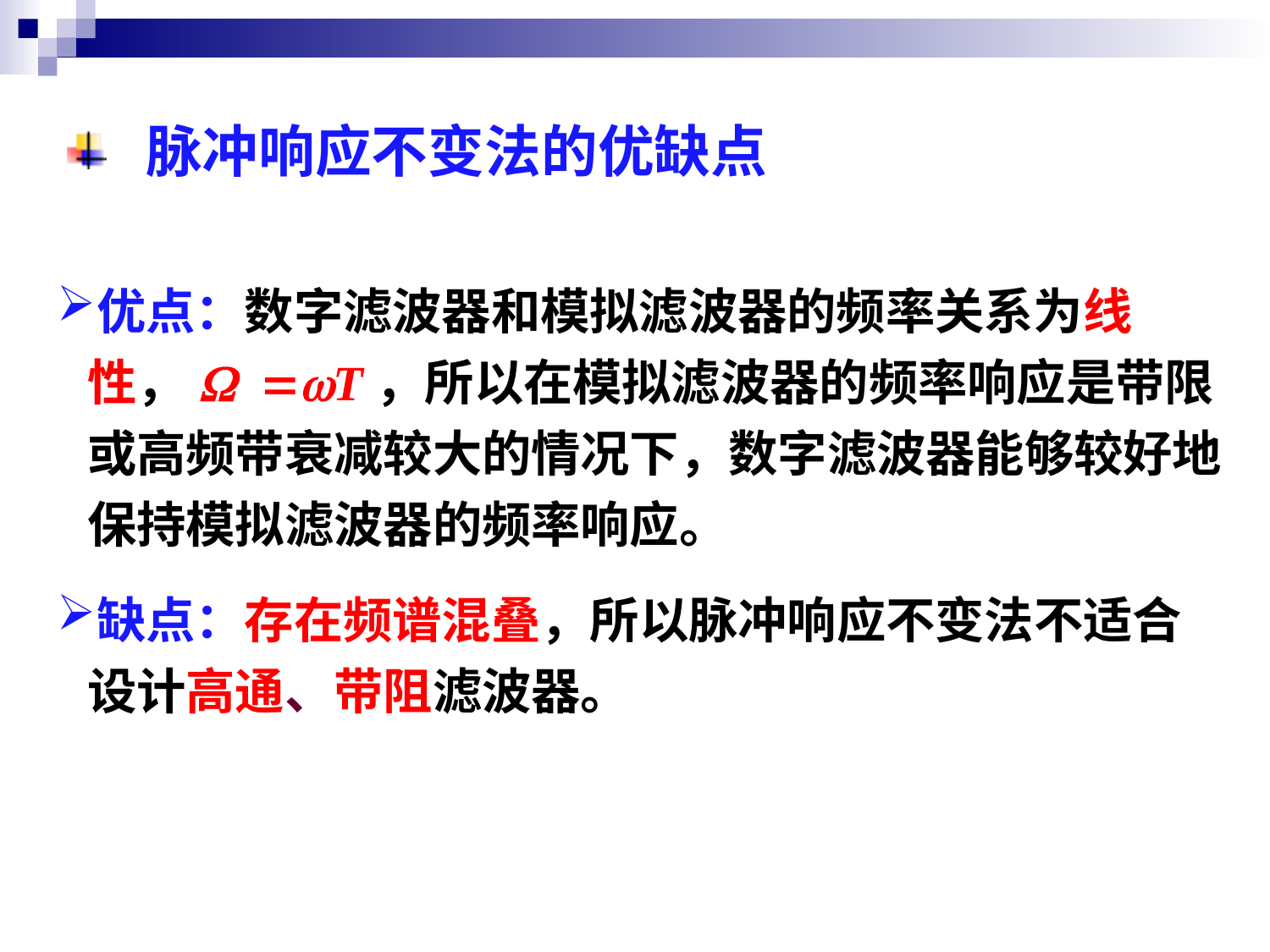

脉冲响应不变法的优缺点
优点：数字滤波器和模拟滤波器的频率关系为线性，Ω =ωT，所以在模拟滤波器的频率响应是带限或高频带衰减较大的情况下，数字滤波器能够较好地保持模拟滤波器的频率响应。
缺点：存在频谱混叠，所以脉冲响应不变法不适合设计高通、带阻滤波器。